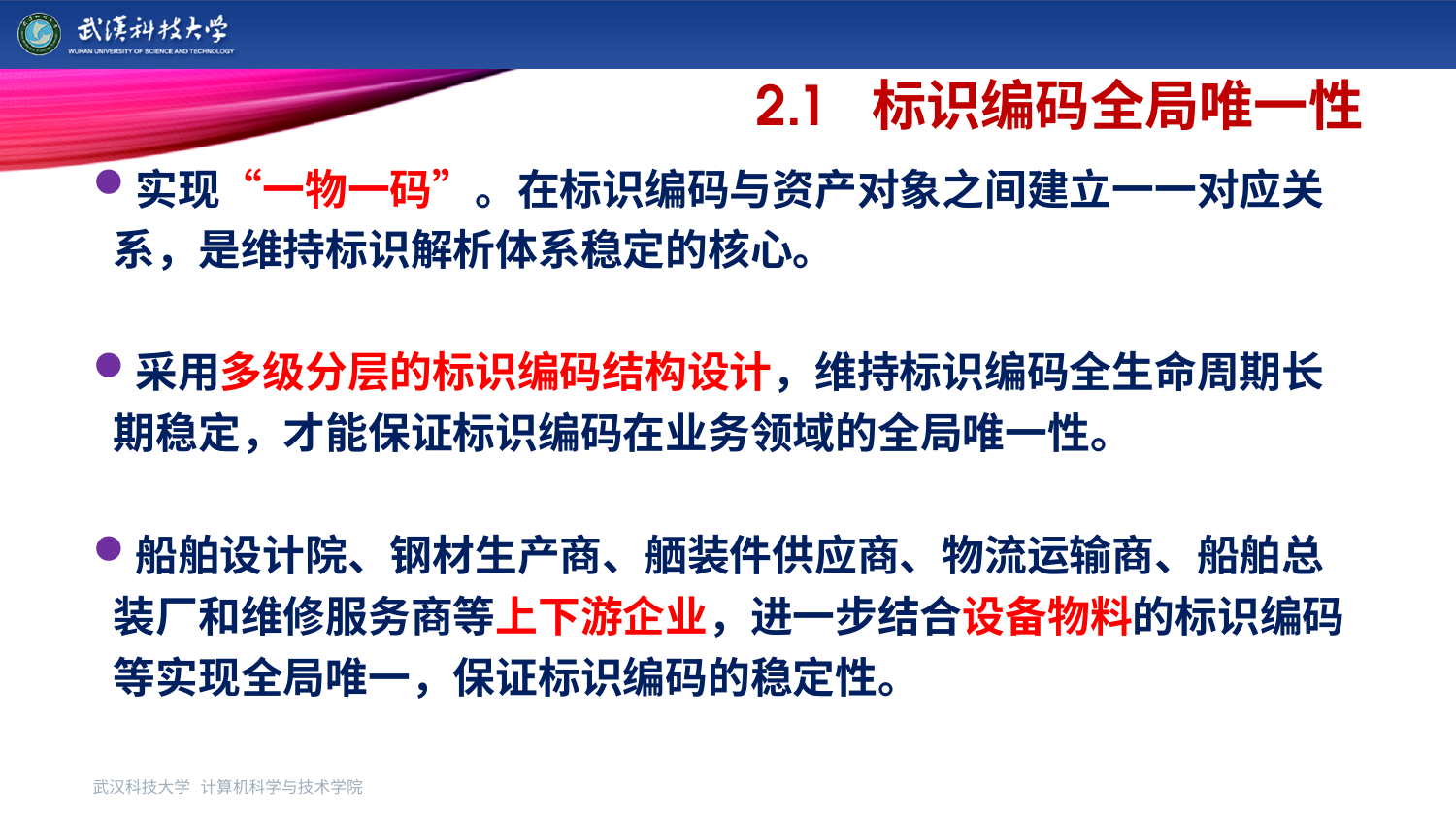

# 2.1  标识编码全局唯一性
实现“一物一码”。在标识编码与资产对象之间建立一一对应关系，是维持标识解析体系稳定的核心。

采用多级分层的标识编码结构设计，维持标识编码全生命周期长期稳定，才能保证标识编码在业务领域的全局唯一性。

船舶设计院、钢材生产商、舾装件供应商、物流运输商、船舶总装厂和维修服务商等上下游企业，进一步结合设备物料的标识编码等实现全局唯一，保证标识编码的稳定性。
武汉科技大学  计算机科学与技术学院